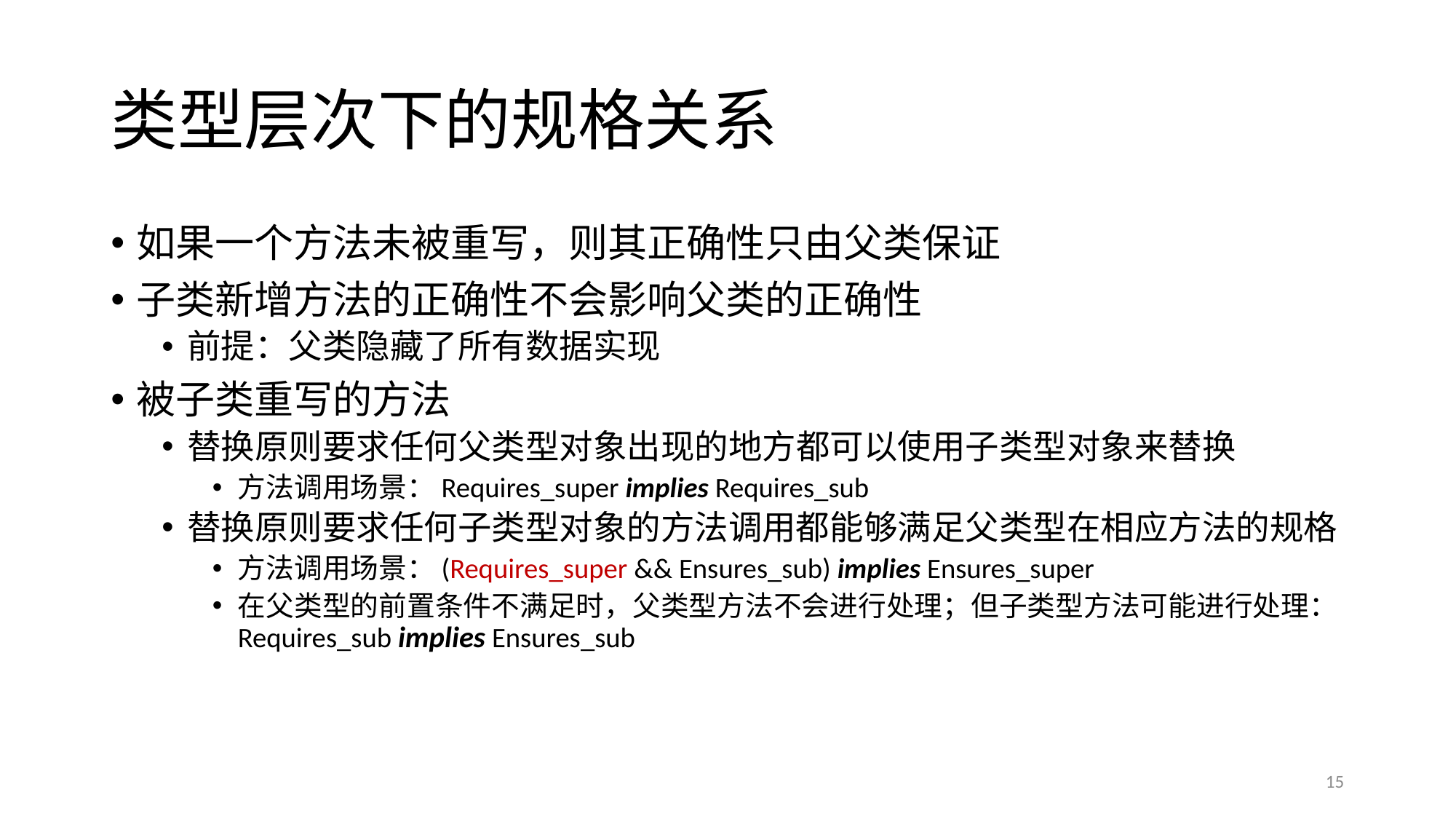

# 类型层次下的规格关系
如果一个方法未被重写，则其正确性只由父类保证
子类新增方法的正确性不会影响父类的正确性
前提：父类隐藏了所有数据实现
被子类重写的方法
替换原则要求任何父类型对象出现的地方都可以使用子类型对象来替换
方法调用场景：Requires_super implies Requires_sub
替换原则要求任何子类型对象的方法调用都能够满足父类型在相应方法的规格
方法调用场景：(Requires_super && Ensures_sub) implies Ensures_super
在父类型的前置条件不满足时，父类型方法不会进行处理；但子类型方法可能进行处理：Requires_sub implies Ensures_sub
15